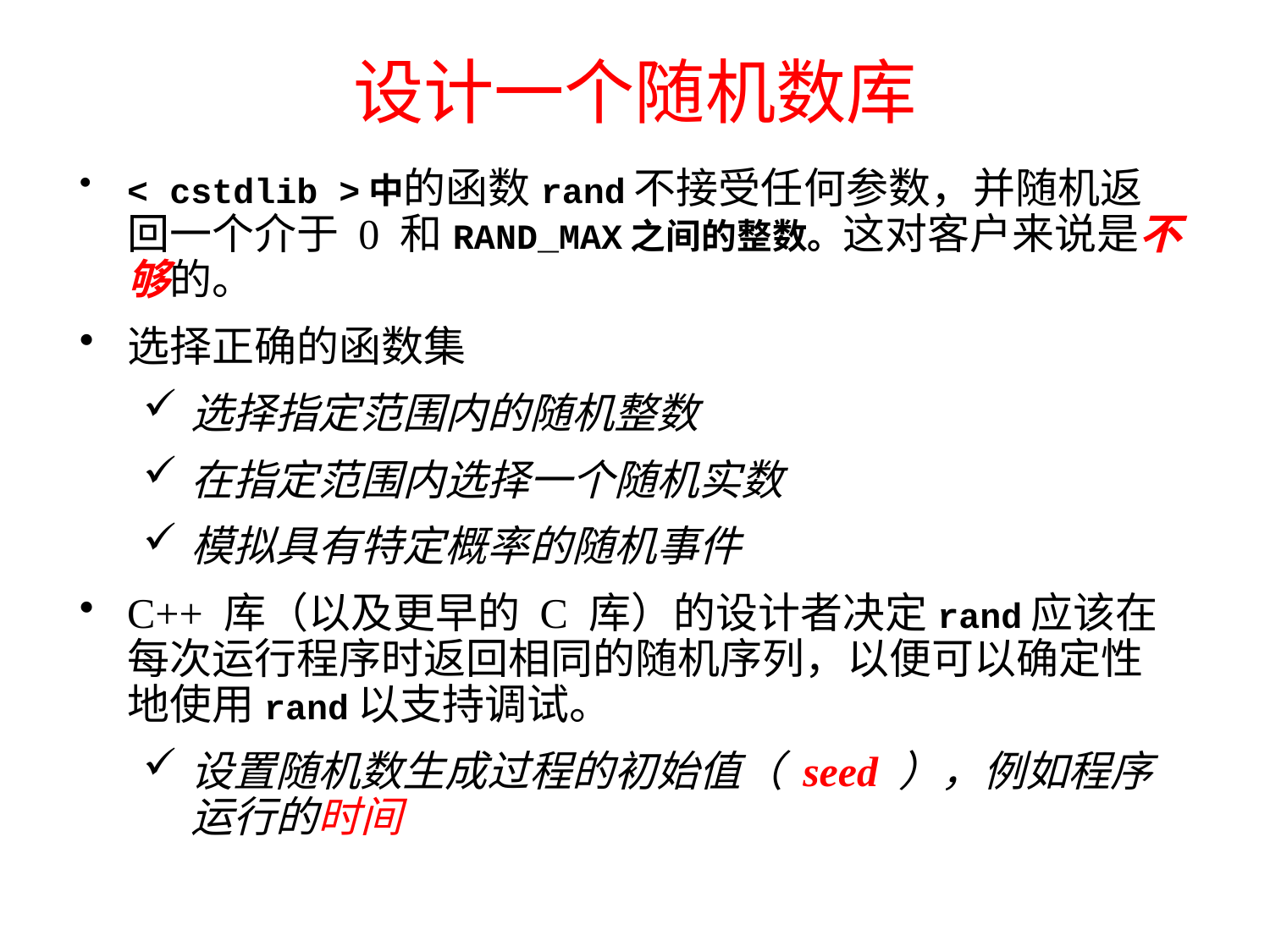

# 设计一个随机数库
< cstdlib >中的函数rand不接受任何参数，并随机返回一个介于 0 和RAND_MAX之间的整数。这对客户来说是不够的。
选择正确的函数集
选择指定范围内的随机整数
在指定范围内选择一个随机实数
模拟具有特定概率的随机事件
C++ 库（以及更早的 C 库）的设计者决定rand应该在每次运行程序时返回相同的随机序列，以便可以确定性地使用rand以支持调试。
设置随机数生成过程的初始值（ seed ），例如程序运行的时间